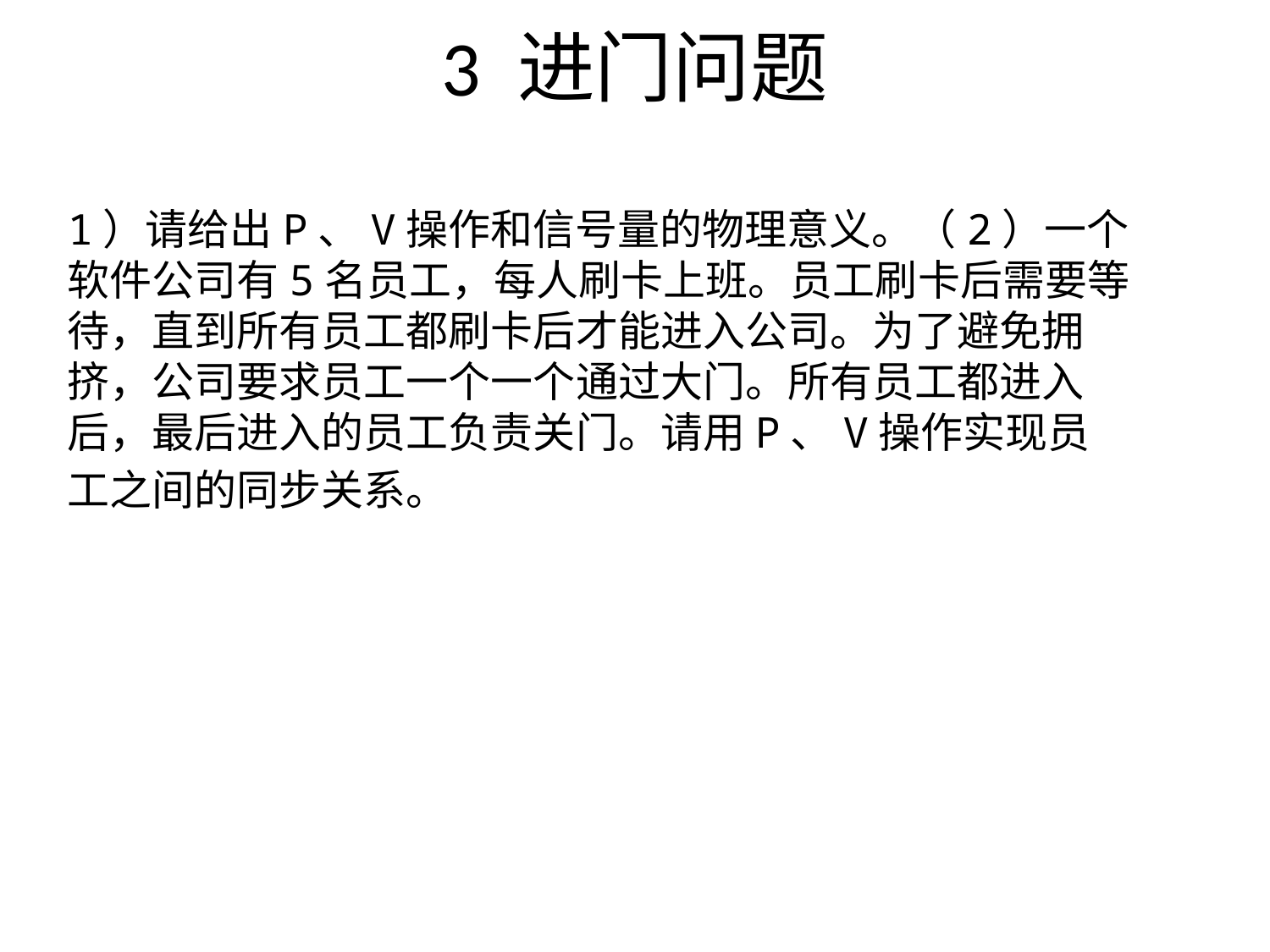

# 3 进门问题
1）请给出P、V操作和信号量的物理意义。（2）一个软件公司有5名员工，每人刷卡上班。员工刷卡后需要等待，直到所有员工都刷卡后才能进入公司。为了避免拥挤，公司要求员工一个一个通过大门。所有员工都进入后，最后进入的员工负责关门。请用P、V操作实现员工之间的同步关系。